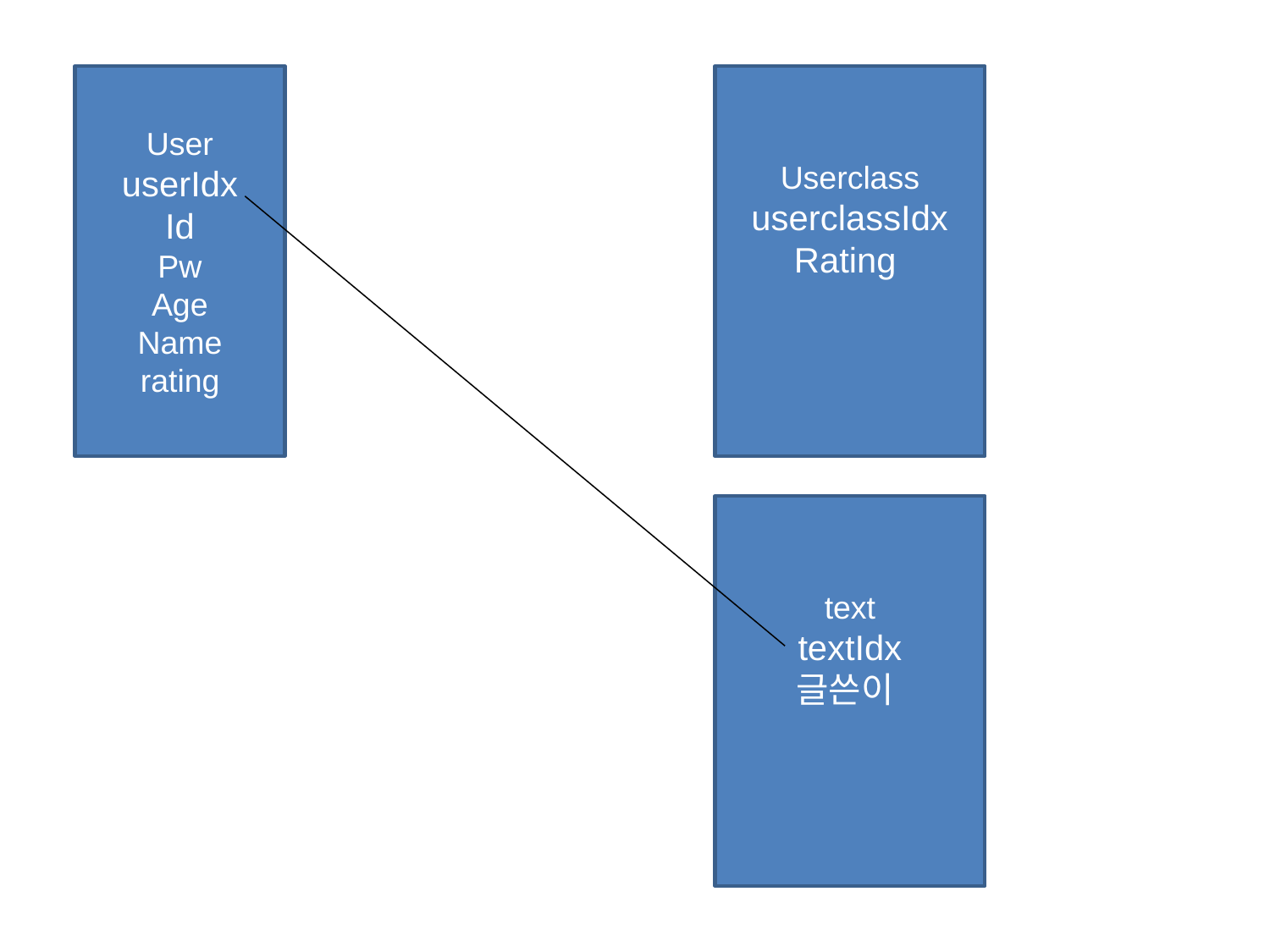

User
userIdx
Id
Pw
Age
Name
rating
Userclass
userclassIdx
Rating

text
textIdx
글쓴이